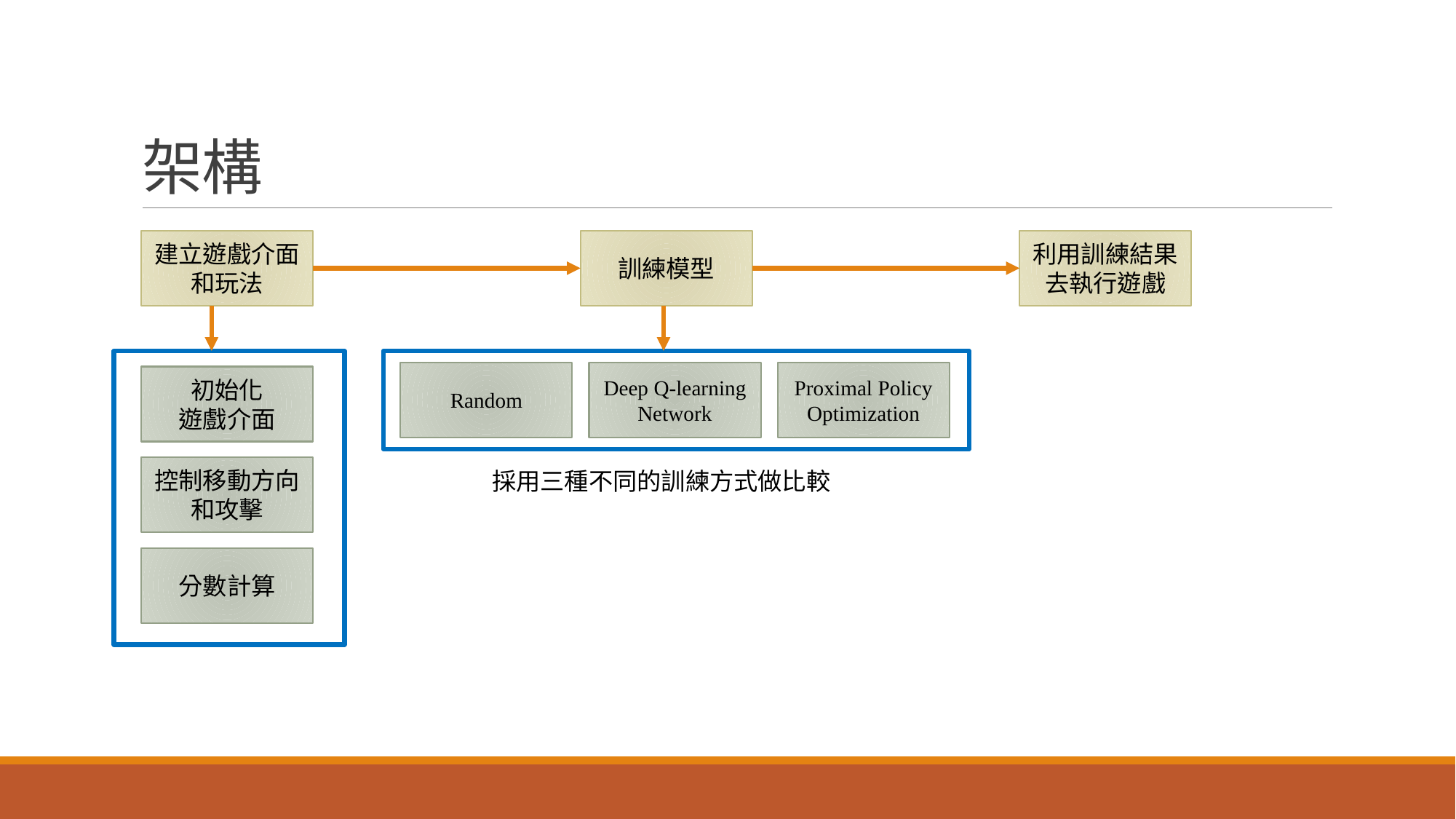

# 架構
訓練模型
利用訓練結果去執行遊戲
建立遊戲介面
和玩法

Deep Q-learning Network
Proximal Policy Optimization
Random
初始化
遊戲介面
控制移動方向和攻擊
採用三種不同的訓練方式做比較
分數計算